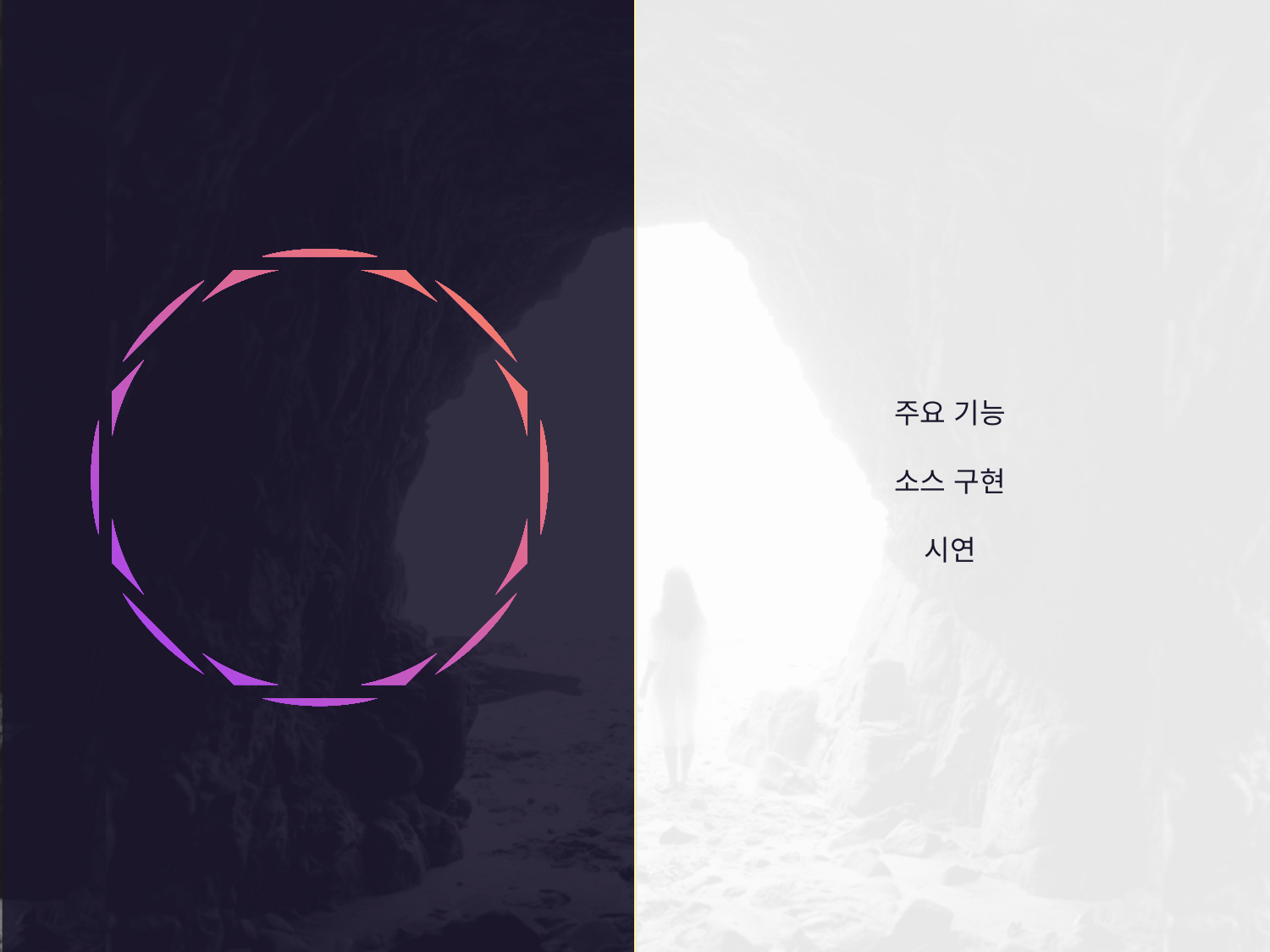

주요 기능
소스 구현
시연
# INDEX